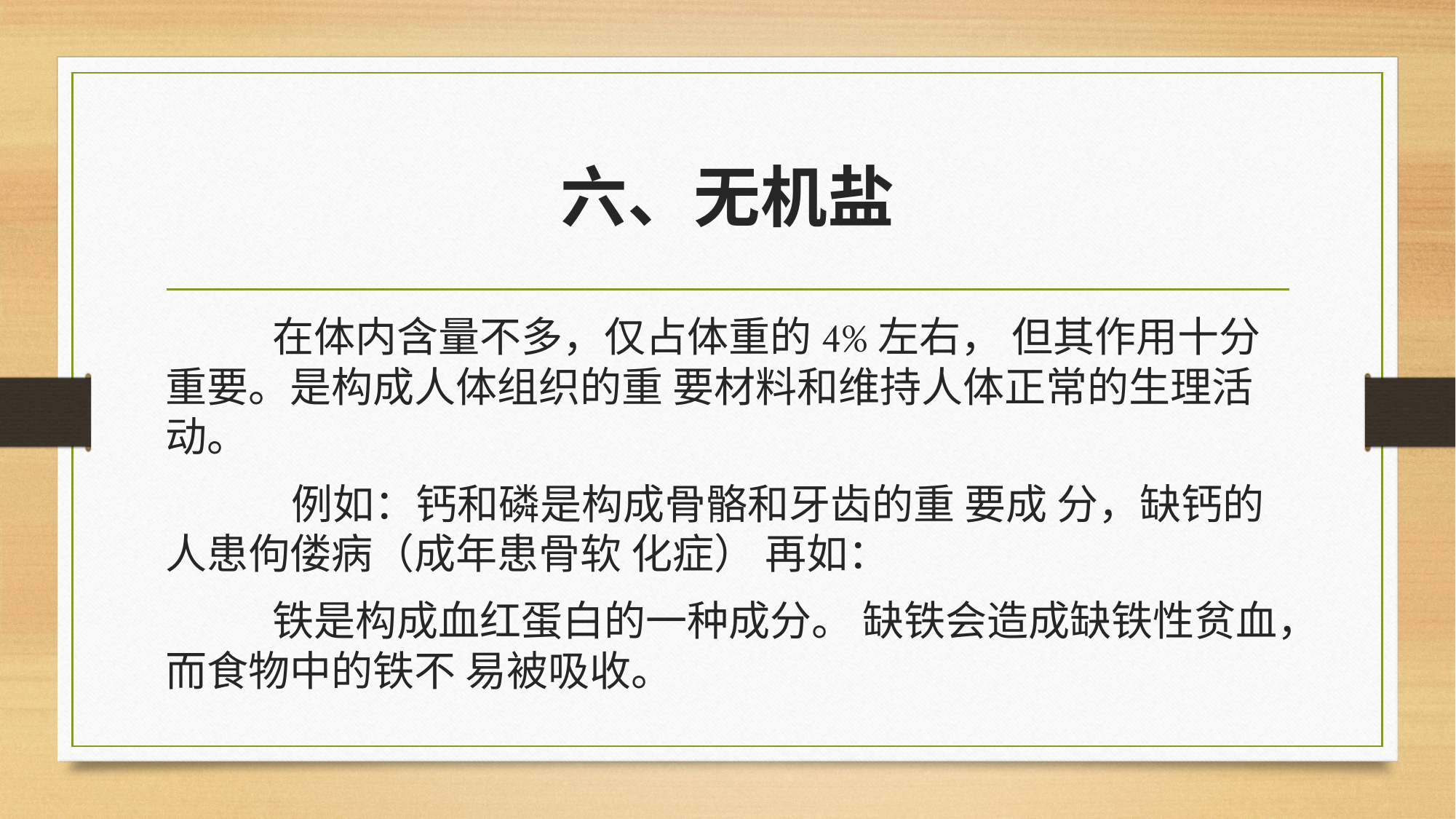

# 六、无机盐
	在体内含量不多，仅占体重的4%左右， 但其作用十分重要。是构成人体组织的重 要材料和维持人体正常的生理活动。
	 例如：钙和磷是构成骨骼和牙齿的重 要成 分，缺钙的人患佝偻病（成年患骨软 化症） 再如：
	铁是构成血红蛋白的一种成分。 缺铁会造成缺铁性贫血，而食物中的铁不 易被吸收。